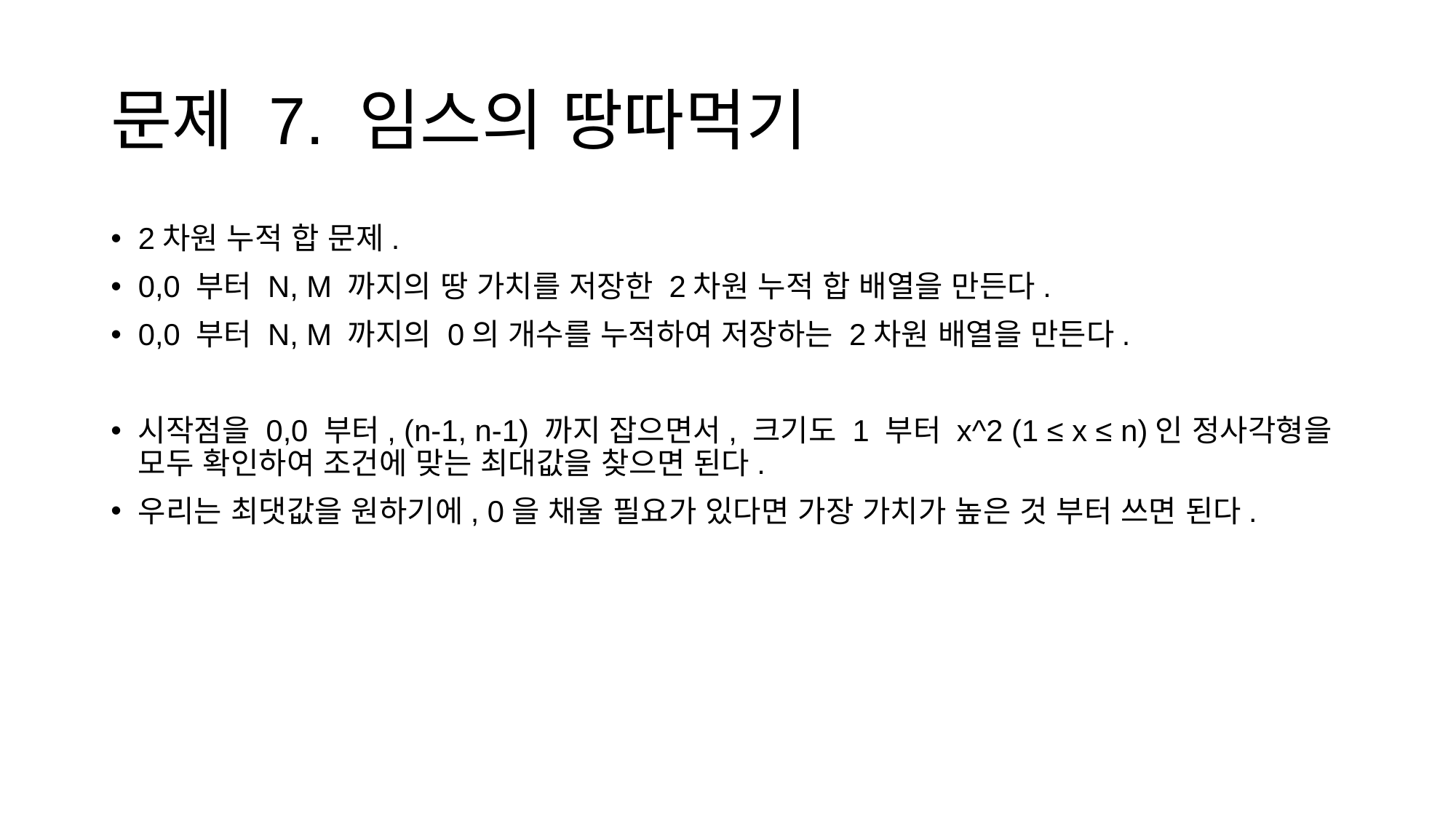

# 문제 7. 임스의 땅따먹기
2차원 누적 합 문제.
0,0 부터 N, M 까지의 땅 가치를 저장한 2차원 누적 합 배열을 만든다.
0,0 부터 N, M 까지의 0의 개수를 누적하여 저장하는 2차원 배열을 만든다.

시작점을 0,0 부터, (n-1, n-1) 까지 잡으면서, 크기도 1 부터 x^2 (1 ≤ x ≤ n)인 정사각형을 모두 확인하여 조건에 맞는 최대값을 찾으면 된다.
우리는 최댓값을 원하기에, 0을 채울 필요가 있다면 가장 가치가 높은 것 부터 쓰면 된다.